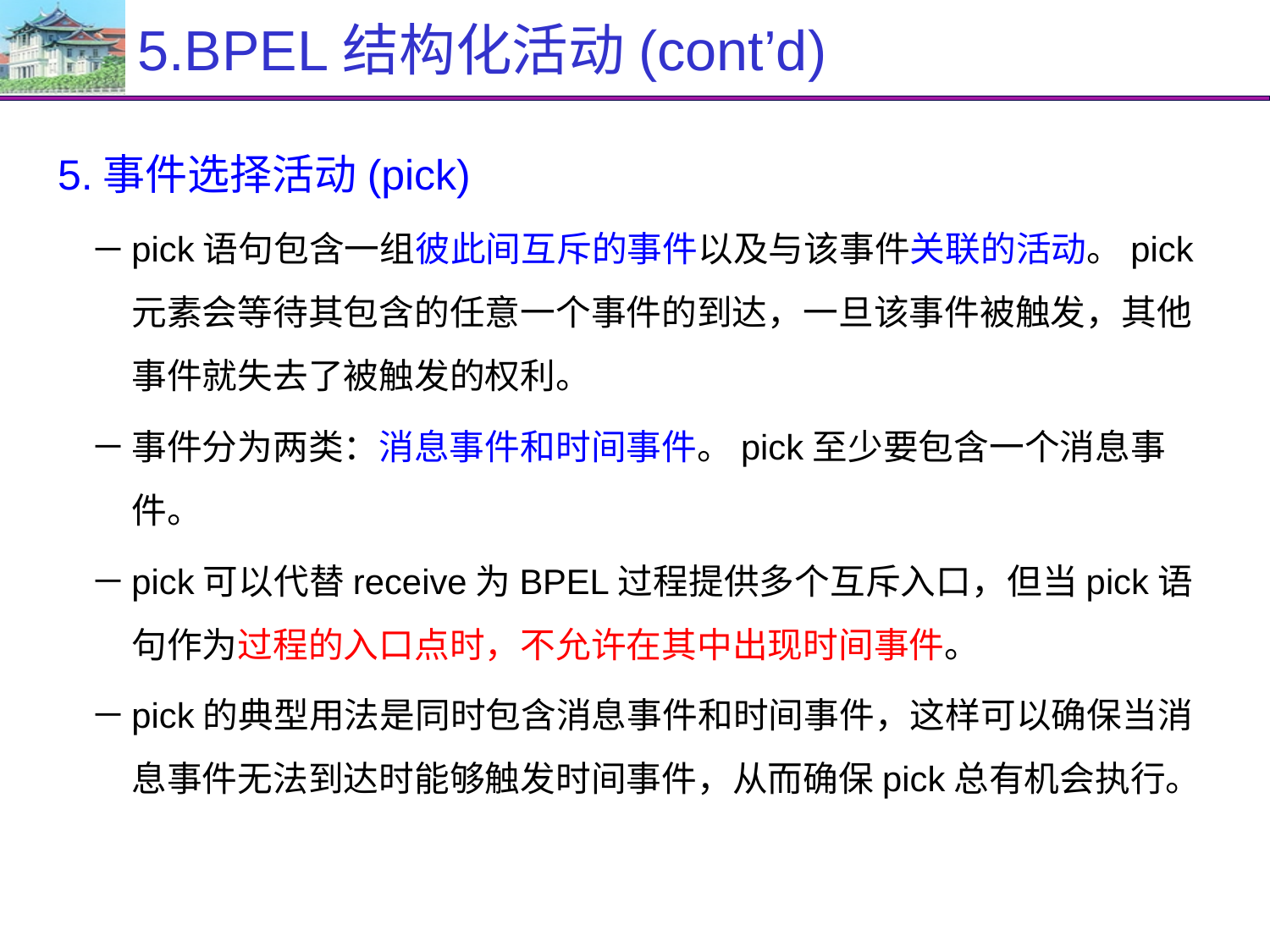

# 5.BPEL结构化活动(cont’d)
5.事件选择活动(pick)
pick语句包含一组彼此间互斥的事件以及与该事件关联的活动。pick元素会等待其包含的任意一个事件的到达，一旦该事件被触发，其他事件就失去了被触发的权利。
事件分为两类：消息事件和时间事件。pick至少要包含一个消息事件。
pick可以代替receive为BPEL过程提供多个互斥入口，但当pick语句作为过程的入口点时，不允许在其中出现时间事件。
pick的典型用法是同时包含消息事件和时间事件，这样可以确保当消息事件无法到达时能够触发时间事件，从而确保pick总有机会执行。